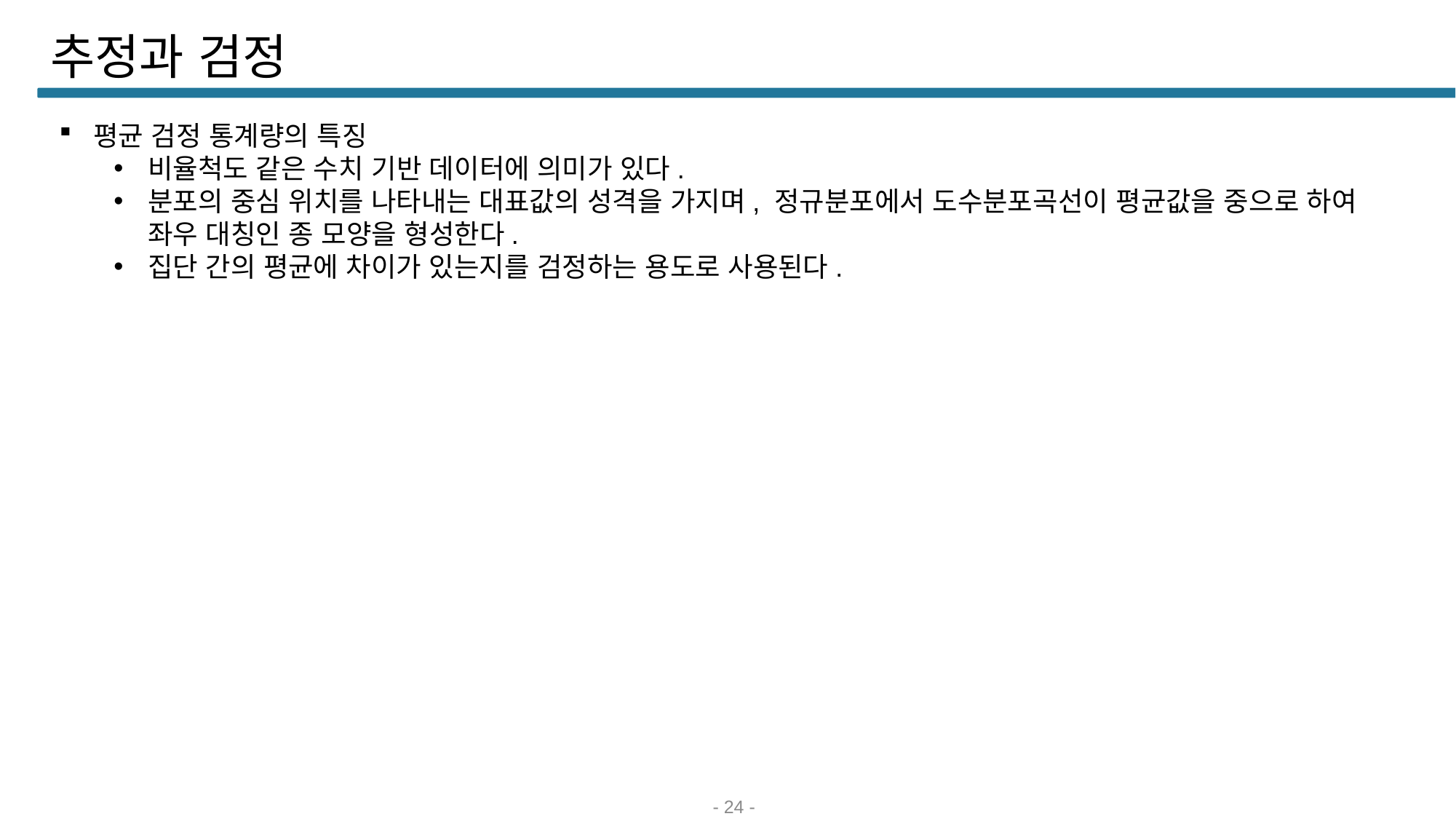

# 추정과 검정
평균 검정 통계량의 특징
비율척도 같은 수치 기반 데이터에 의미가 있다.
분포의 중심 위치를 나타내는 대표값의 성격을 가지며, 정규분포에서 도수분포곡선이 평균값을 중으로 하여 좌우 대칭인 종 모양을 형성한다.
집단 간의 평균에 차이가 있는지를 검정하는 용도로 사용된다.

- 24 -